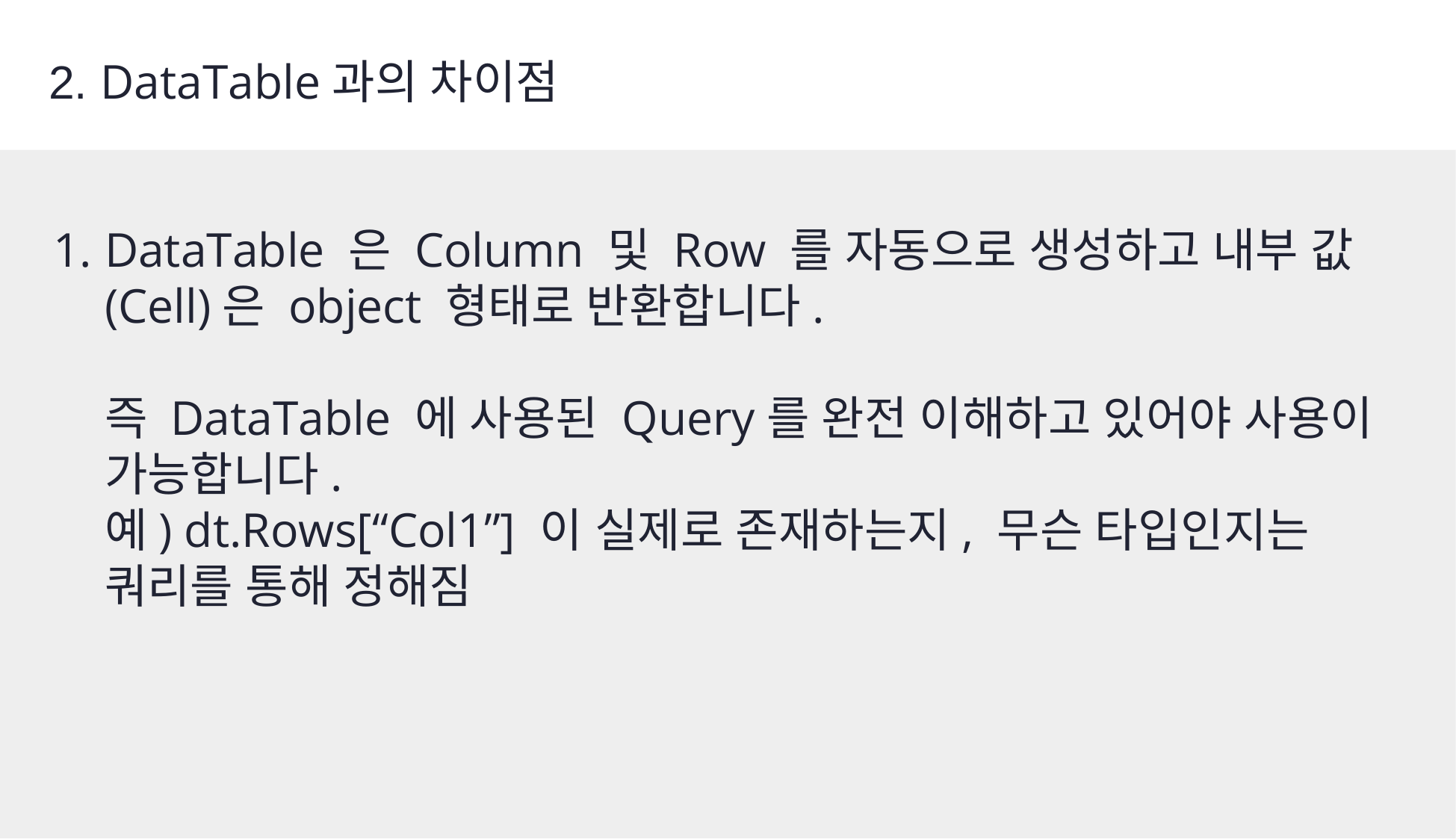

2. DataTable과의 차이점

DataTable 은 Column 및 Row 를 자동으로 생성하고 내부 값 (Cell)은 object 형태로 반환합니다.
즉 DataTable 에 사용된 Query를 완전 이해하고 있어야 사용이 가능합니다.
예) dt.Rows[“Col1”] 이 실제로 존재하는지, 무슨 타입인지는 쿼리를 통해 정해짐